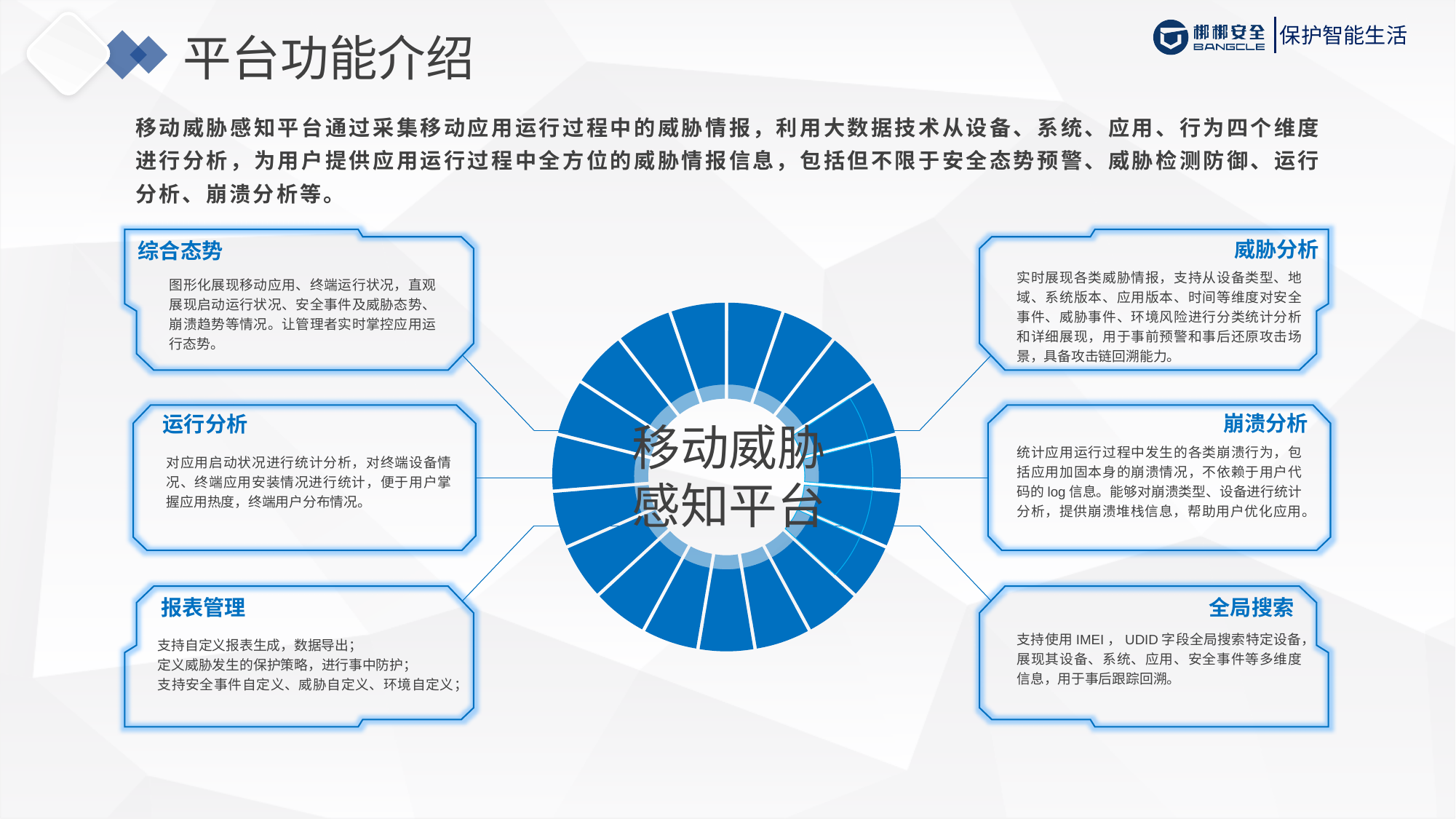

# 平台功能介绍
移动威胁感知平台通过采集移动应用运行过程中的威胁情报，利用大数据技术从设备、系统、应用、行为四个维度进行分析，为用户提供应用运行过程中全方位的威胁情报信息，包括但不限于安全态势预警、威胁检测防御、运行分析、崩溃分析等。

实时展现各类威胁情报，支持从设备类型、地域、系统版本、应用版本、时间等维度对安全事件、威胁事件、环境风险进行分类统计分析和详细展现，用于事前预警和事后还原攻击场景，具备攻击链回溯能力。
图形化展现移动应用、终端运行状况，直观展现启动运行状况、安全事件及威胁态势、崩溃趋势等情况。让管理者实时掌控应用运行态势。

### Chart

| Category | 销售额 |
|---|---|
| 第一季度 | 1.0 |
| 第二季度 | 1.0 |
| 第三季度 | 1.0 |
| 第四季度 | 1.0 |

### Chart

| Category | 销售额 |
|---|---|
| 第一季度 | 1.0 |
| 第二季度 | 1.0 |
| 第三季度 | 1.0 |
| 第四季度 | 1.0 |
移动威胁
感知平台

统计应用运行过程中发生的各类崩溃行为，包括应用加固本身的崩溃情况，不依赖于用户代码的log信息。能够对崩溃类型、设备进行统计分析，提供崩溃堆栈信息，帮助用户优化应用。
对应用启动状况进行统计分析，对终端设备情况、终端应用安装情况进行统计，便于用户掌握应用热度，终端用户分布情况。

支持使用IMEI，UDID字段全局搜索特定设备，展现其设备、系统、应用、安全事件等多维度信息，用于事后跟踪回溯。
支持自定义报表生成，数据导出；
定义威胁发生的保护策略，进行事中防护；
支持安全事件自定义、威胁自定义、环境自定义；
威胁分析
综合态势
崩溃分析
运行分析
报表管理
全局搜索